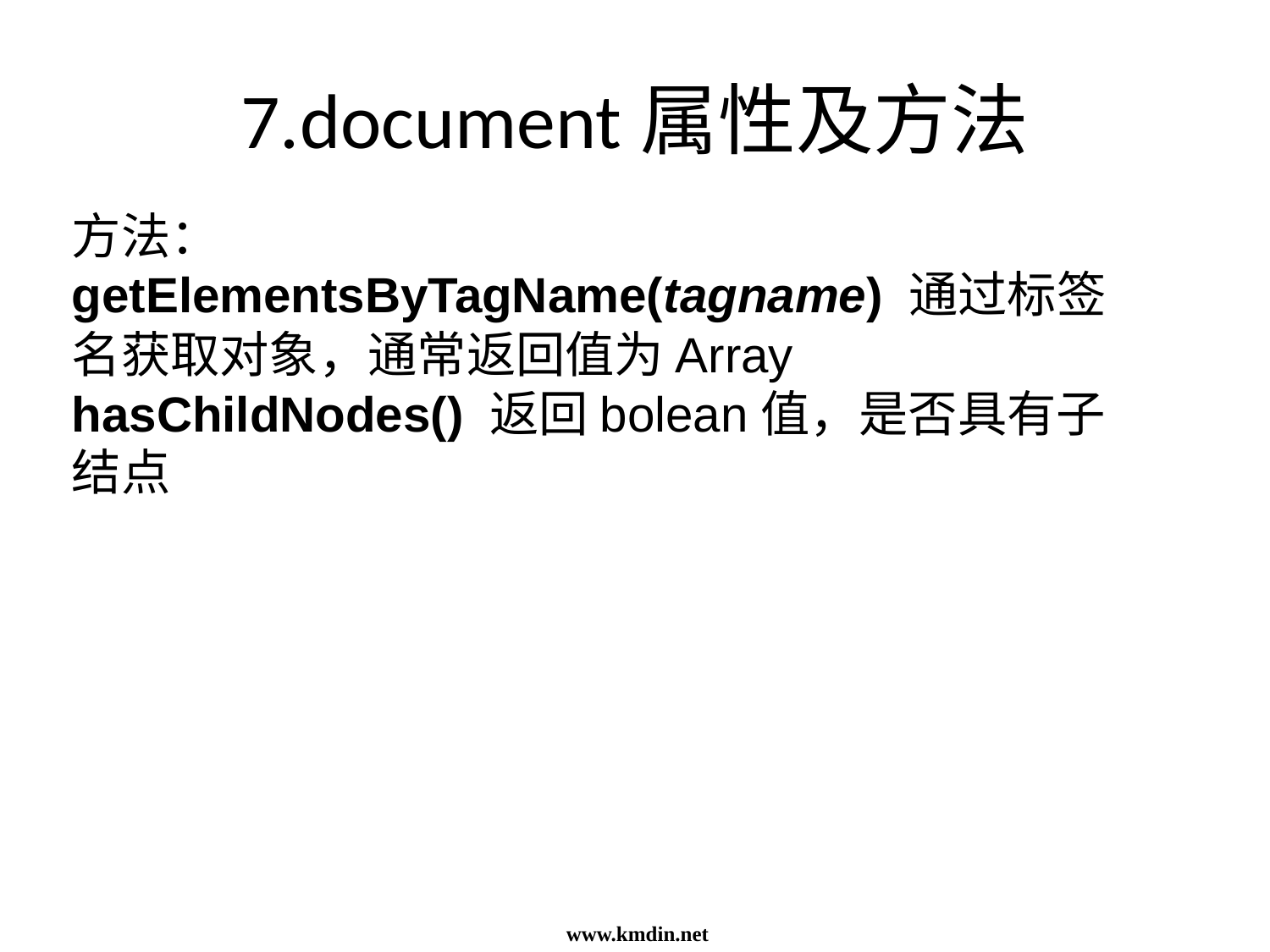

# 7.document属性及方法
方法：
getElementsByTagName(tagname) 通过标签名获取对象，通常返回值为Array
hasChildNodes() 返回bolean值，是否具有子结点